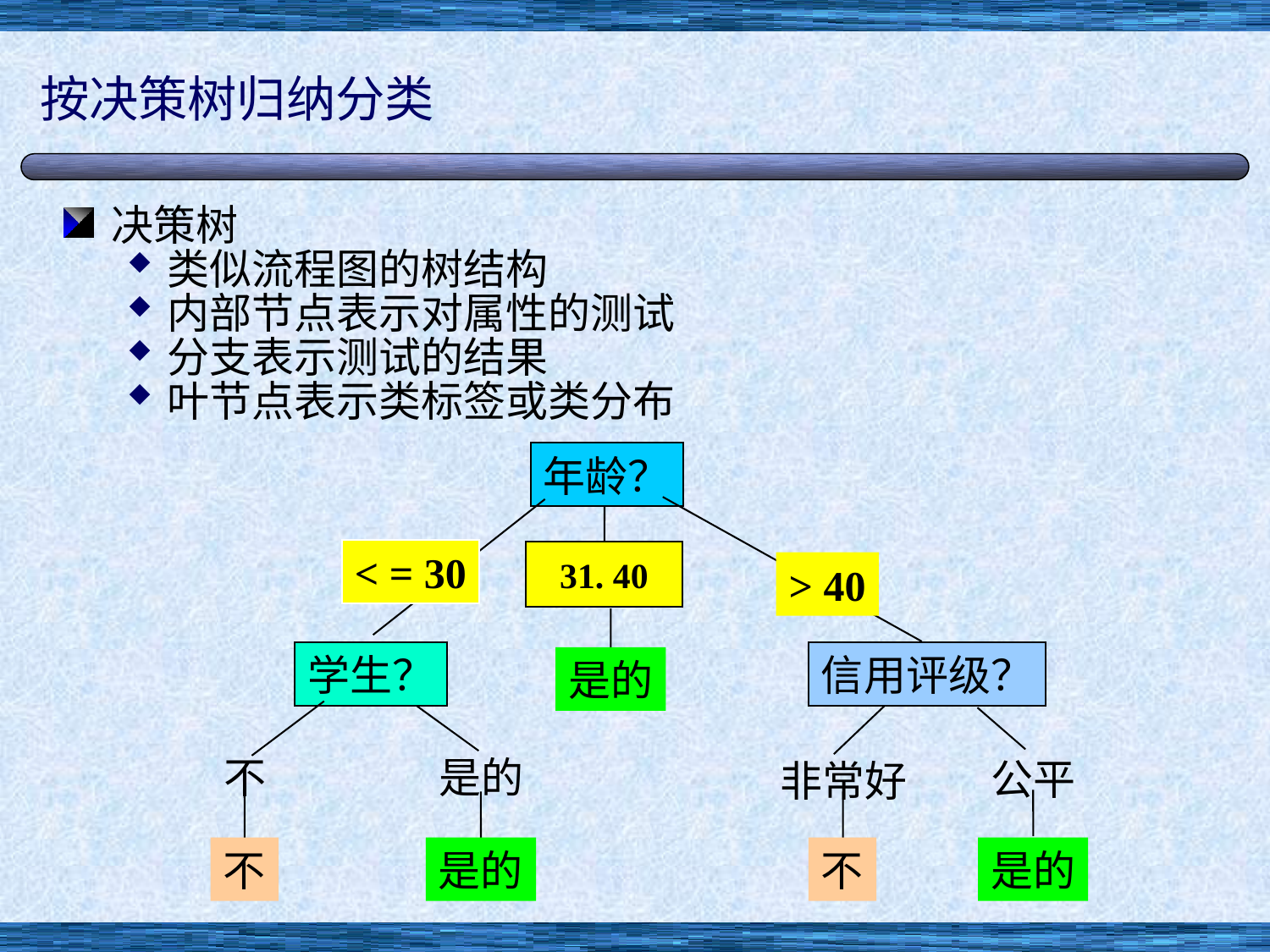

# 按决策树归纳分类
决策树
类似流程图的树结构
内部节点表示对属性的测试
分支表示测试的结果
叶节点表示类标签或类分布
年龄？

< = 30
31. 40
阴
> 40

学生？
信用评级？
是的

不
是的
公平
非常好

不
是的
不
是的